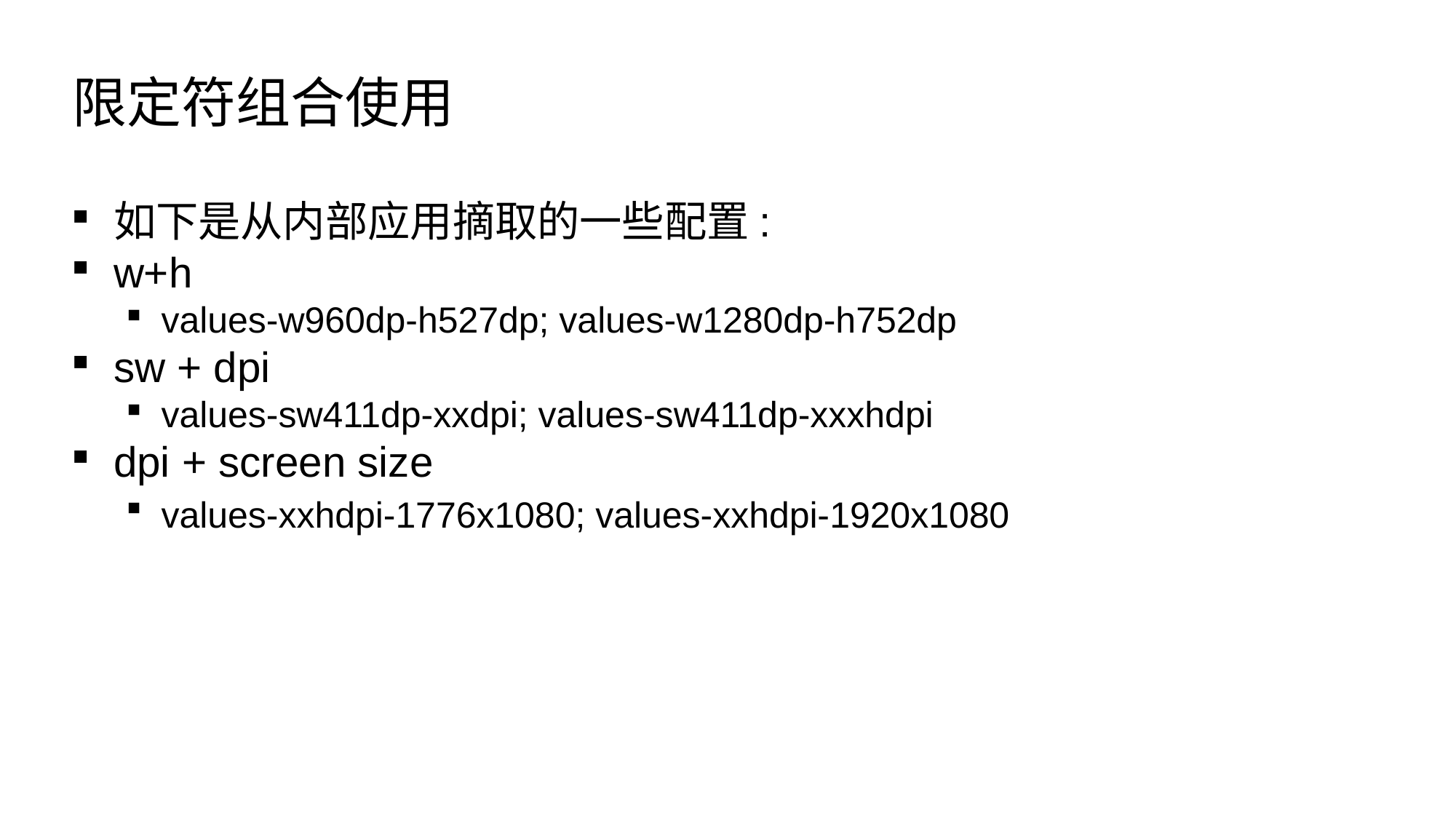

限定符组合使用
如下是从内部应用摘取的一些配置:
w+h
values-w960dp-h527dp; values-w1280dp-h752dp
sw + dpi
values-sw411dp-xxdpi; values-sw411dp-xxxhdpi
dpi + screen size
values-xxhdpi-1776x1080; values-xxhdpi-1920x1080